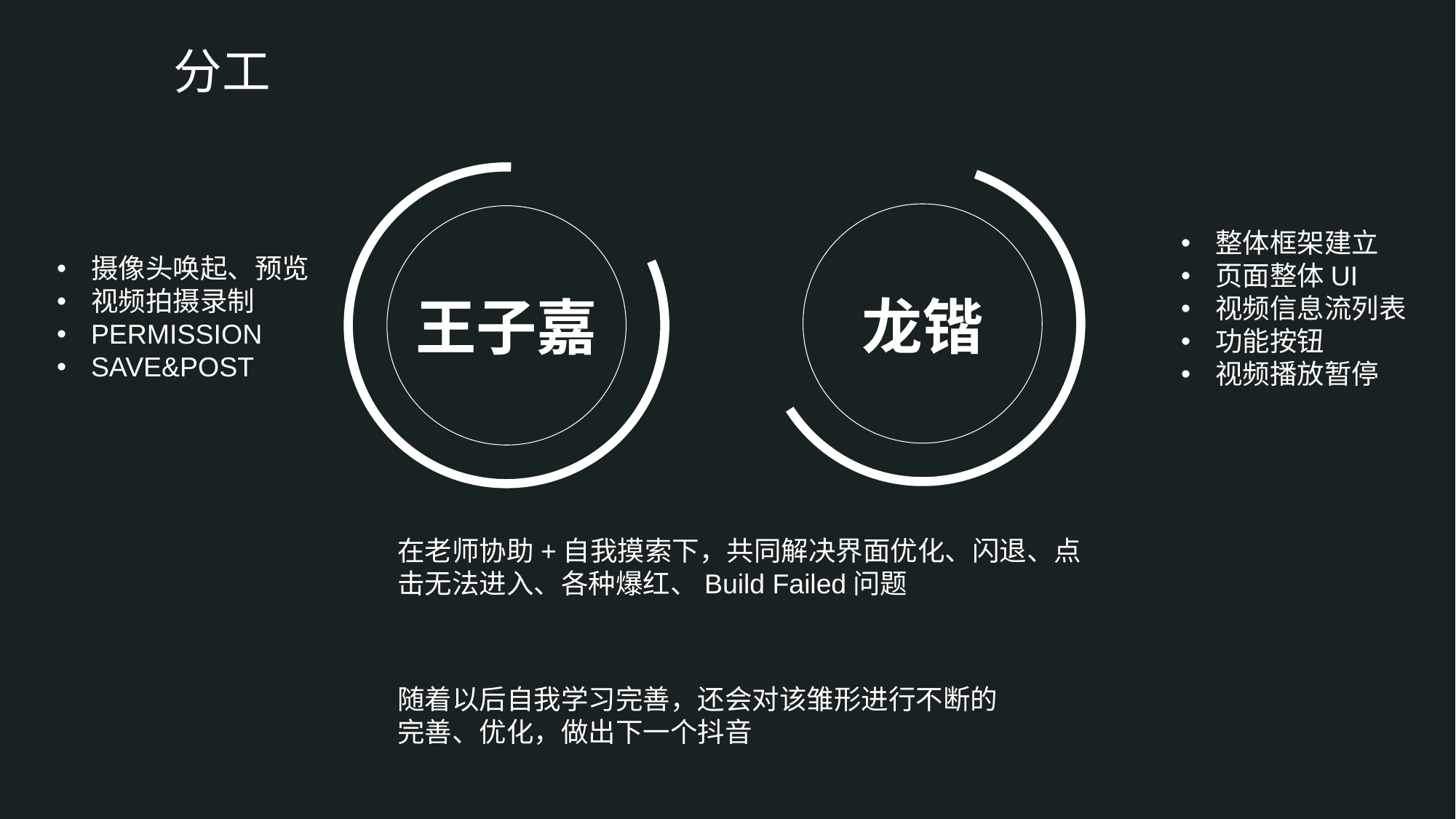

分工

整体框架建立
页面整体UI
视频信息流列表
功能按钮
视频播放暂停
摄像头唤起、预览
视频拍摄录制
PERMISSION
SAVE&POST

龙锴
王子嘉
在老师协助+自我摸索下，共同解决界面优化、闪退、点击无法进入、各种爆红、Build Failed问题
随着以后自我学习完善，还会对该雏形进行不断的完善、优化，做出下一个抖音